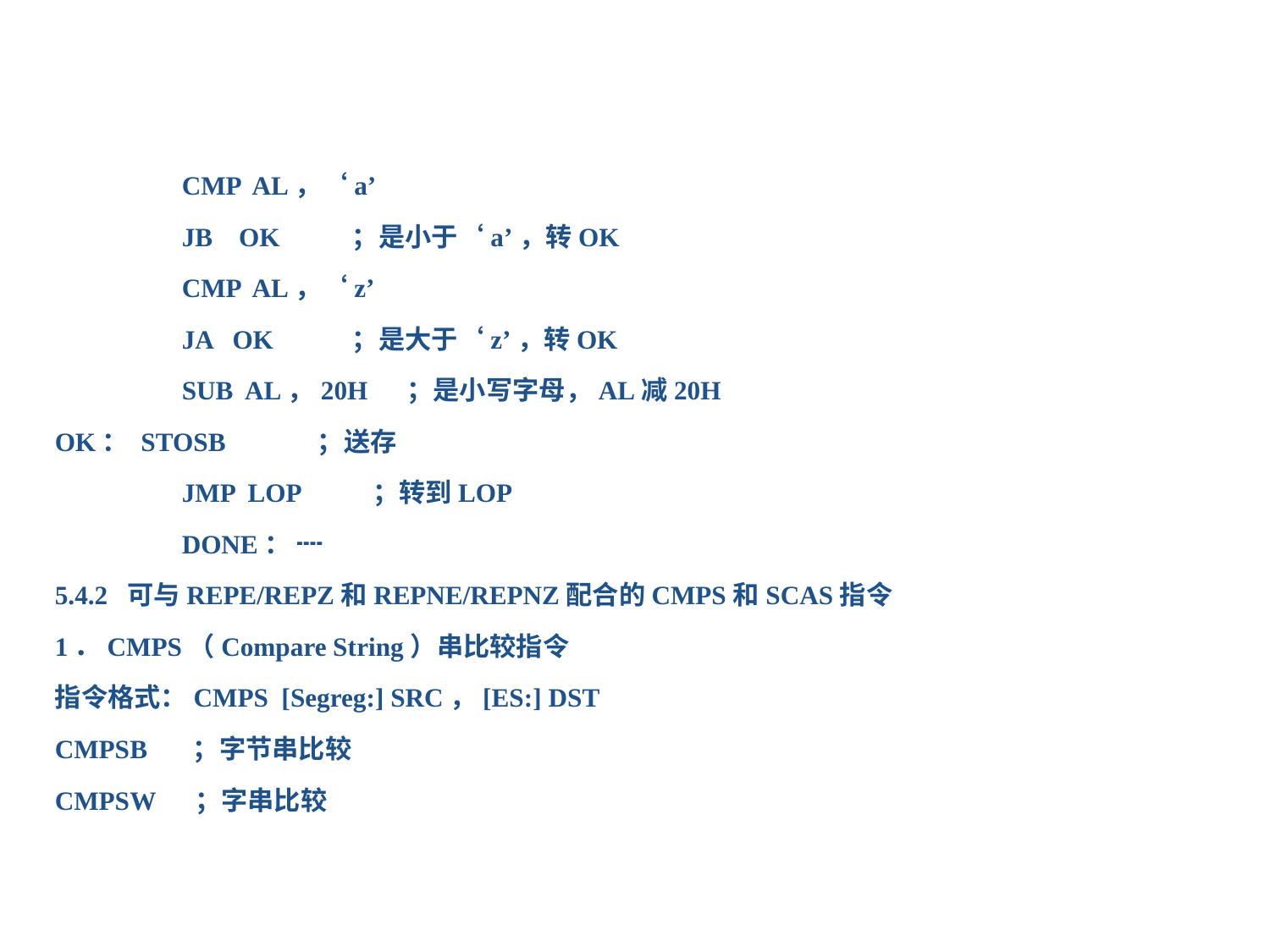

CMP  AL，‘a’
	JB    OK          ；是小于‘a’，转OK
	CMP  AL，‘z’
	JA   OK           ；是大于‘z’，转OK
	SUB  AL，20H     ；是小写字母，AL减20H
OK： STOSB             ；送存
	JMP  LOP          ；转到LOP
	DONE： ┉
5.4.2  可与REPE/REPZ和REPNE/REPNZ配合的CMPS和SCAS指令
1．CMPS（Compare String）串比较指令
指令格式：CMPS  [Segreg:] SRC，[ES:] DST
CMPSB      ；字节串比较
CMPSW     ；字串比较